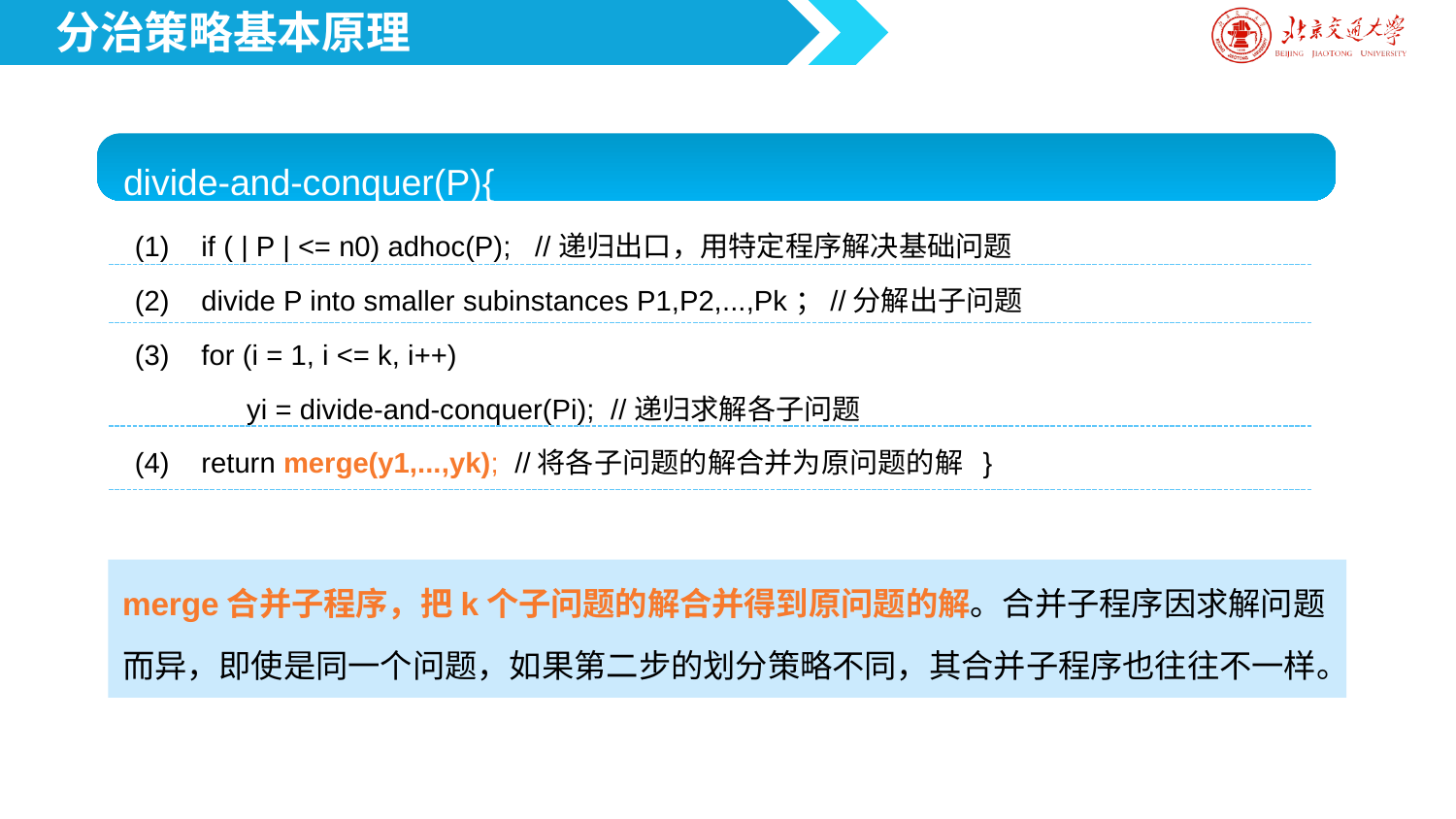

分治策略基本原理
divide-and-conquer(P){

(1)    if ( | P | <= n0) adhoc(P);   //递归出口，用特定程序解决基础问题
(2)    divide P into smaller subinstances P1,P2,...,Pk；//分解出子问题
(3)    for (i = 1, i <= k, i++)
              yi = divide-and-conquer(Pi);  //递归求解各子问题
(4)    return merge(y1,...,yk);  //将各子问题的解合并为原问题的解  }
merge合并子程序，把k个子问题的解合并得到原问题的解。合并子程序因求解问题而异，即使是同一个问题，如果第二步的划分策略不同，其合并子程序也往往不一样。